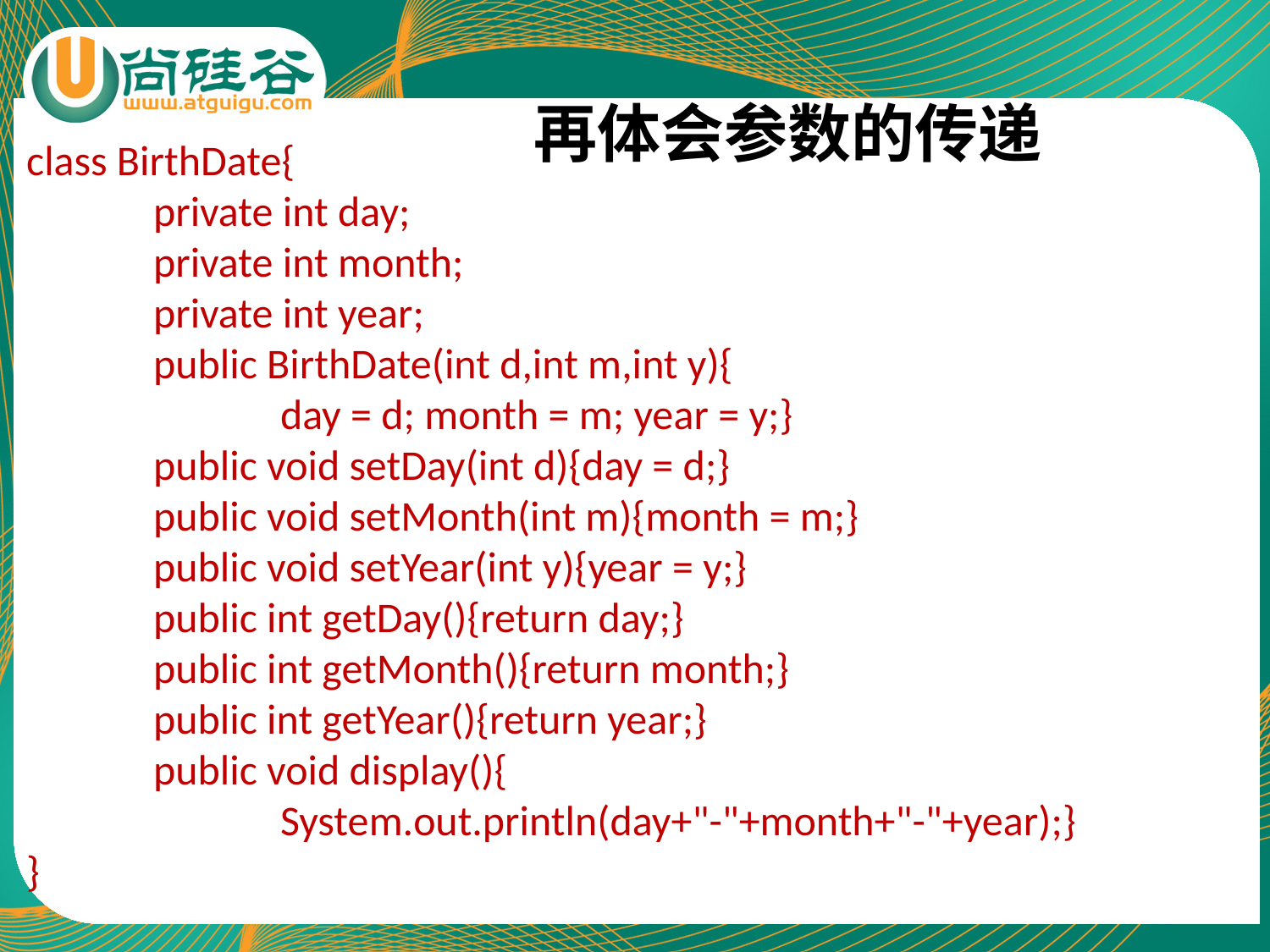

再体会参数的传递
class BirthDate{
	private int day;
	private int month;
	private int year;
	public BirthDate(int d,int m,int y){
		day = d; month = m; year = y;}
	public void setDay(int d){day = d;}
	public void setMonth(int m){month = m;}
	public void setYear(int y){year = y;}
	public int getDay(){return day;}
	public int getMonth(){return month;}
	public int getYear(){return year;}
	public void display(){
		System.out.println(day+"-"+month+"-"+year);}
}